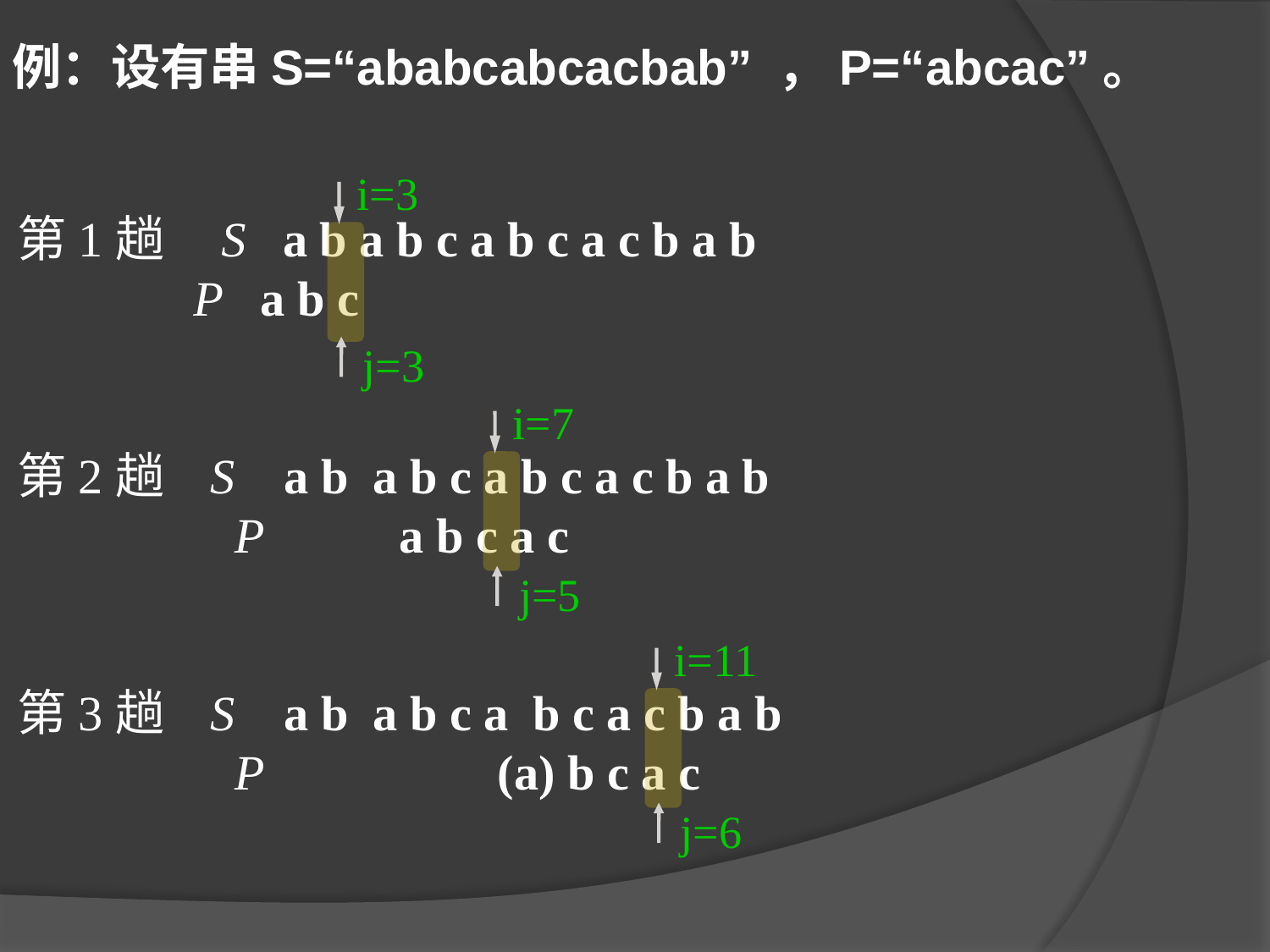

例：设有串S=“ababcabcacbab” ，P=“abcac”。
i=3

j=3

第1趟    S   a b a b c a b c a c b a b
	          P   a b c

第2趟   S    a b  a b c a b c a c b a b
		   P           a b c a c

第3趟   S    a b  a b c a  b c a c b a b
		   P                   (a) b c a c
i=7

j=5

i=11

j=6